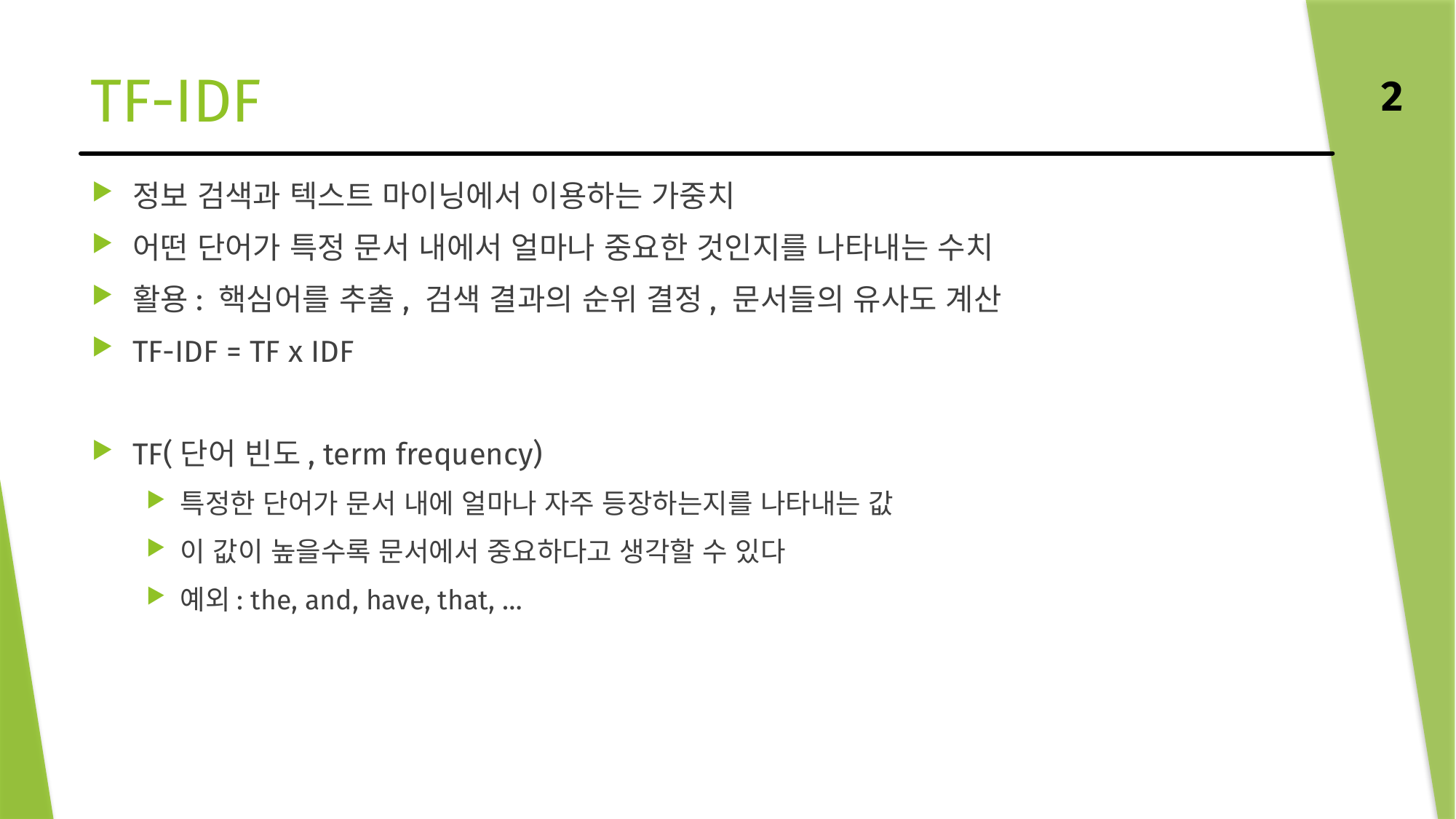

# TF-IDF
2
정보 검색과 텍스트 마이닝에서 이용하는 가중치
어떤 단어가 특정 문서 내에서 얼마나 중요한 것인지를 나타내는 수치
활용: 핵심어를 추출, 검색 결과의 순위 결정, 문서들의 유사도 계산
TF-IDF = TF x IDF

TF(단어 빈도, term frequency)
특정한 단어가 문서 내에 얼마나 자주 등장하는지를 나타내는 값
이 값이 높을수록 문서에서 중요하다고 생각할 수 있다
예외: the, and, have, that, …